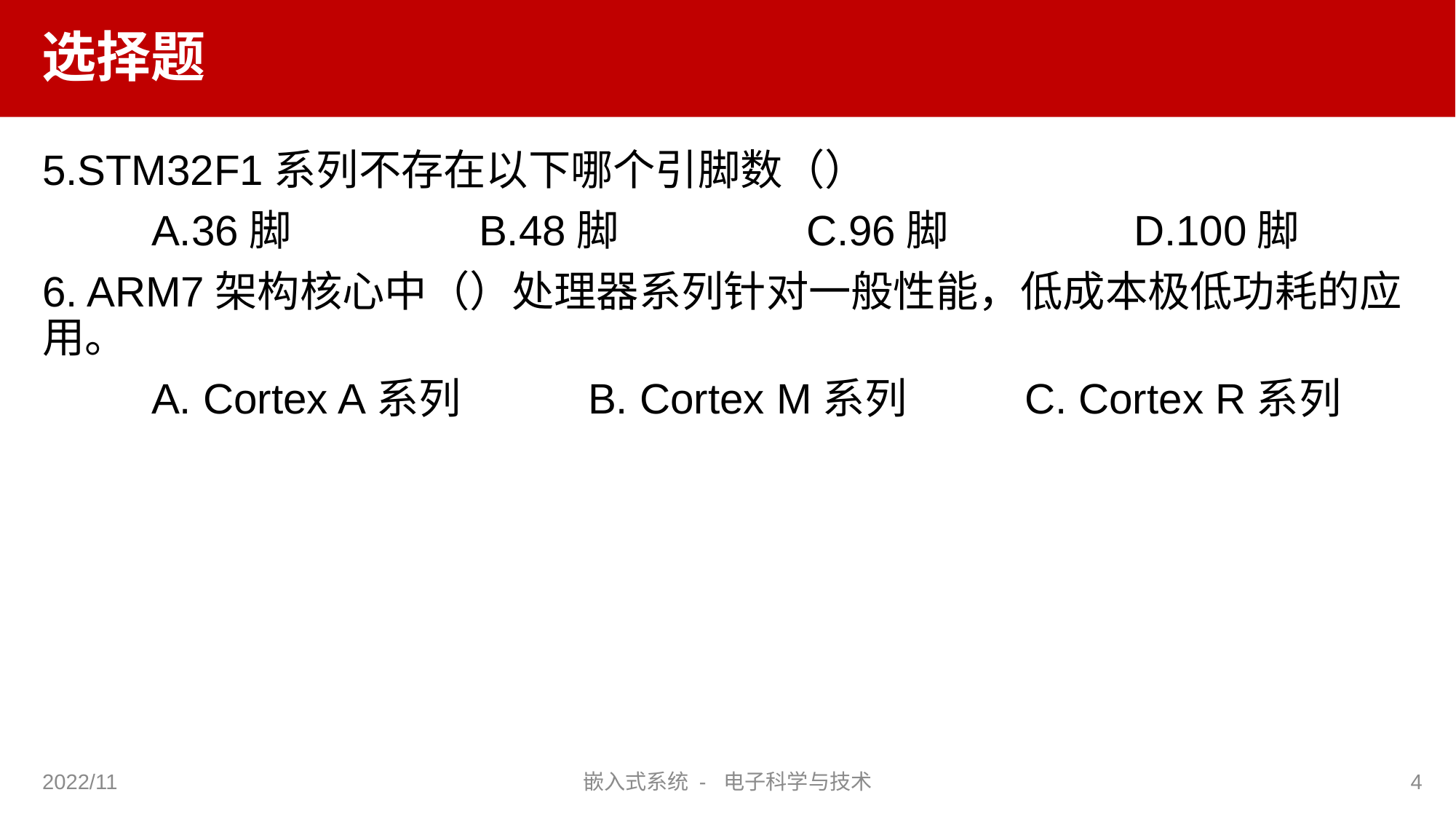

# 选择题
5.STM32F1系列不存在以下哪个引脚数（）
	A.36脚		B.48脚		C.96脚		D.100脚
6. ARM7架构核心中（）处理器系列针对一般性能，低成本极低功耗的应用。
	A. Cortex A系列		B. Cortex M系列		C. Cortex R系列

2022/11
嵌入式系统 -  电子科学与技术
4